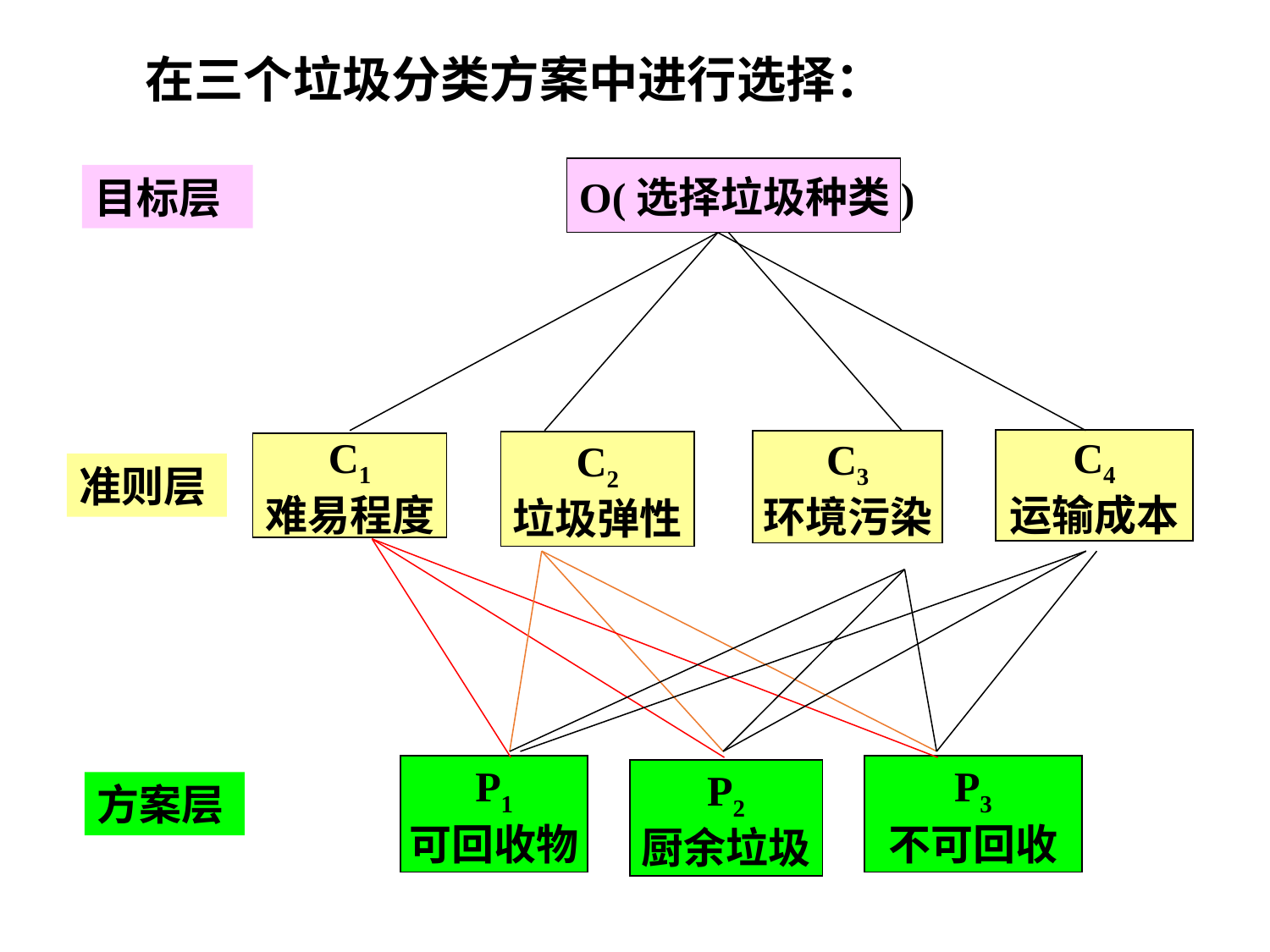

在三个垃圾分类方案中进行选择：
O(选择垃圾种类)
目标层

C4
运输成本
C3
环境污染
C2
垃圾弹性
C1
难易程度
准则层

P1
可回收物
P3
不可回收
P2
厨余垃圾
方案层